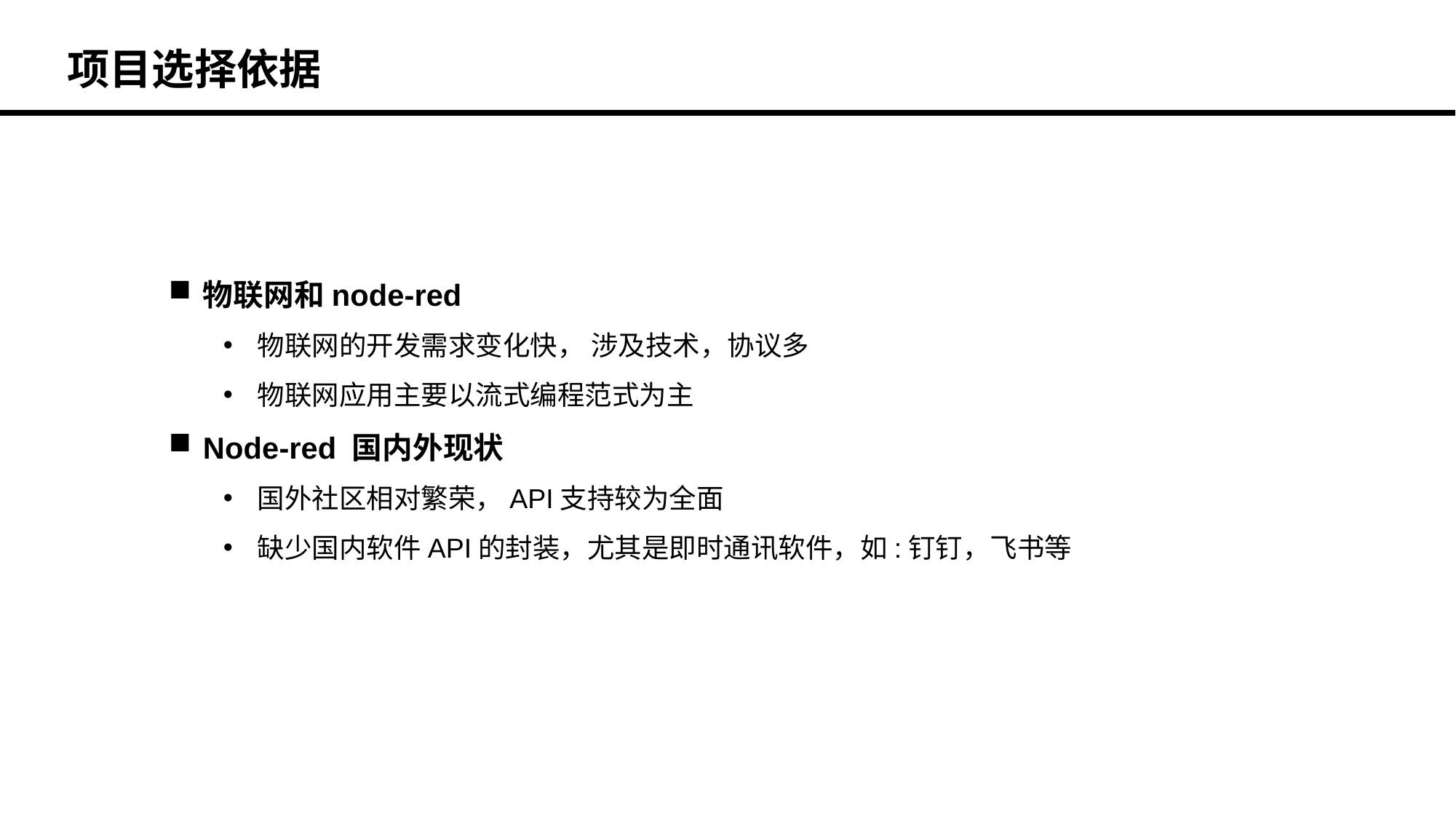

项目选择依据
物联网和node-red
物联网的开发需求变化快， 涉及技术，协议多
物联网应用主要以流式编程范式为主
Node-red 国内外现状
国外社区相对繁荣，API支持较为全面
缺少国内软件API的封装，尤其是即时通讯软件，如:钉钉，飞书等